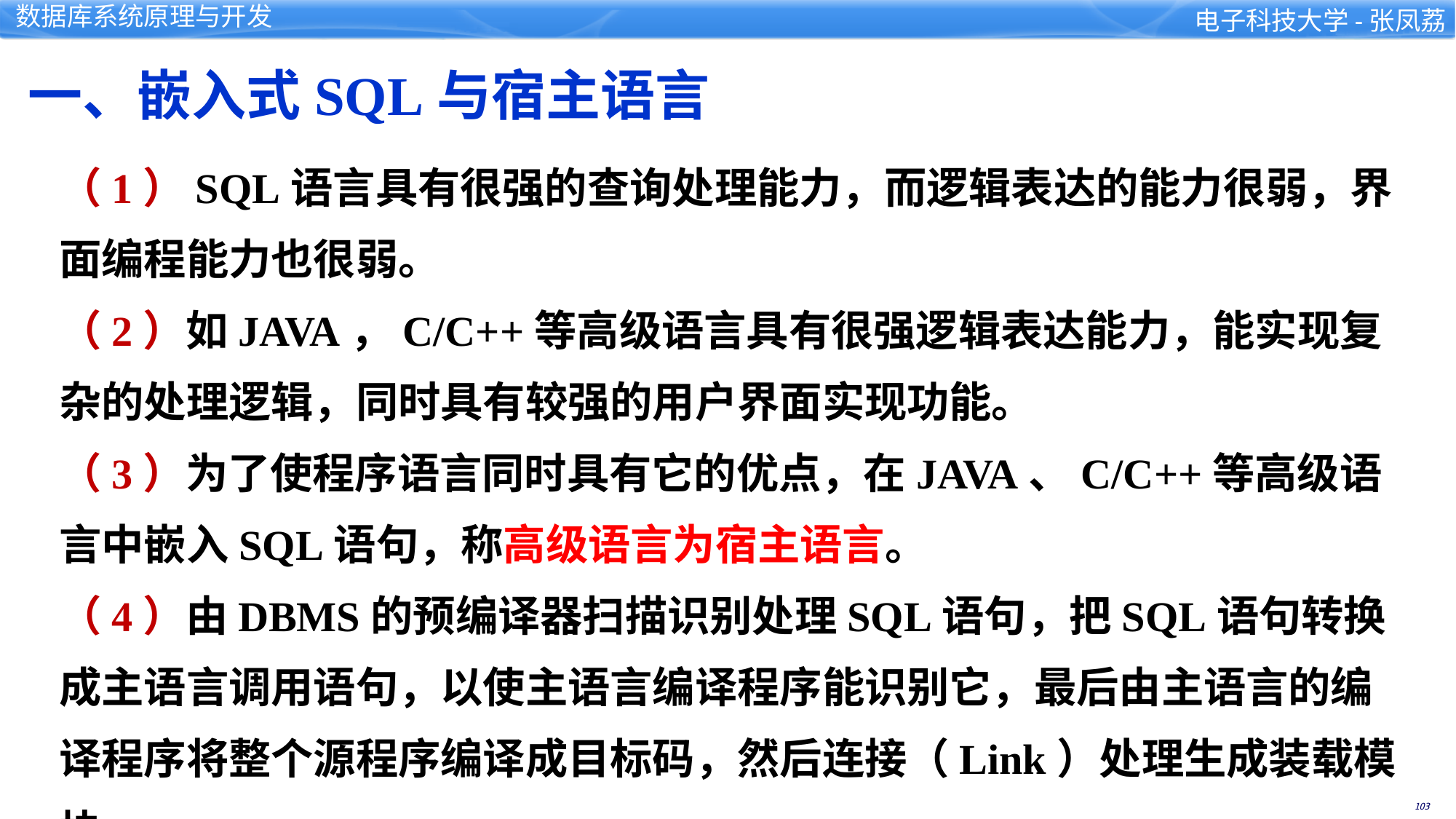

一、嵌入式SQL与宿主语言
（1）SQL语言具有很强的查询处理能力，而逻辑表达的能力很弱，界面编程能力也很弱。
（2）如JAVA，C/C++等高级语言具有很强逻辑表达能力，能实现复杂的处理逻辑，同时具有较强的用户界面实现功能。
（3）为了使程序语言同时具有它的优点，在JAVA、C/C++等高级语言中嵌入SQL语句，称高级语言为宿主语言。
（4）由DBMS的预编译器扫描识别处理SQL语句，把SQL语句转换成主语言调用语句，以使主语言编译程序能识别它，最后由主语言的编译程序将整个源程序编译成目标码，然后连接（Link）处理生成装载模块。